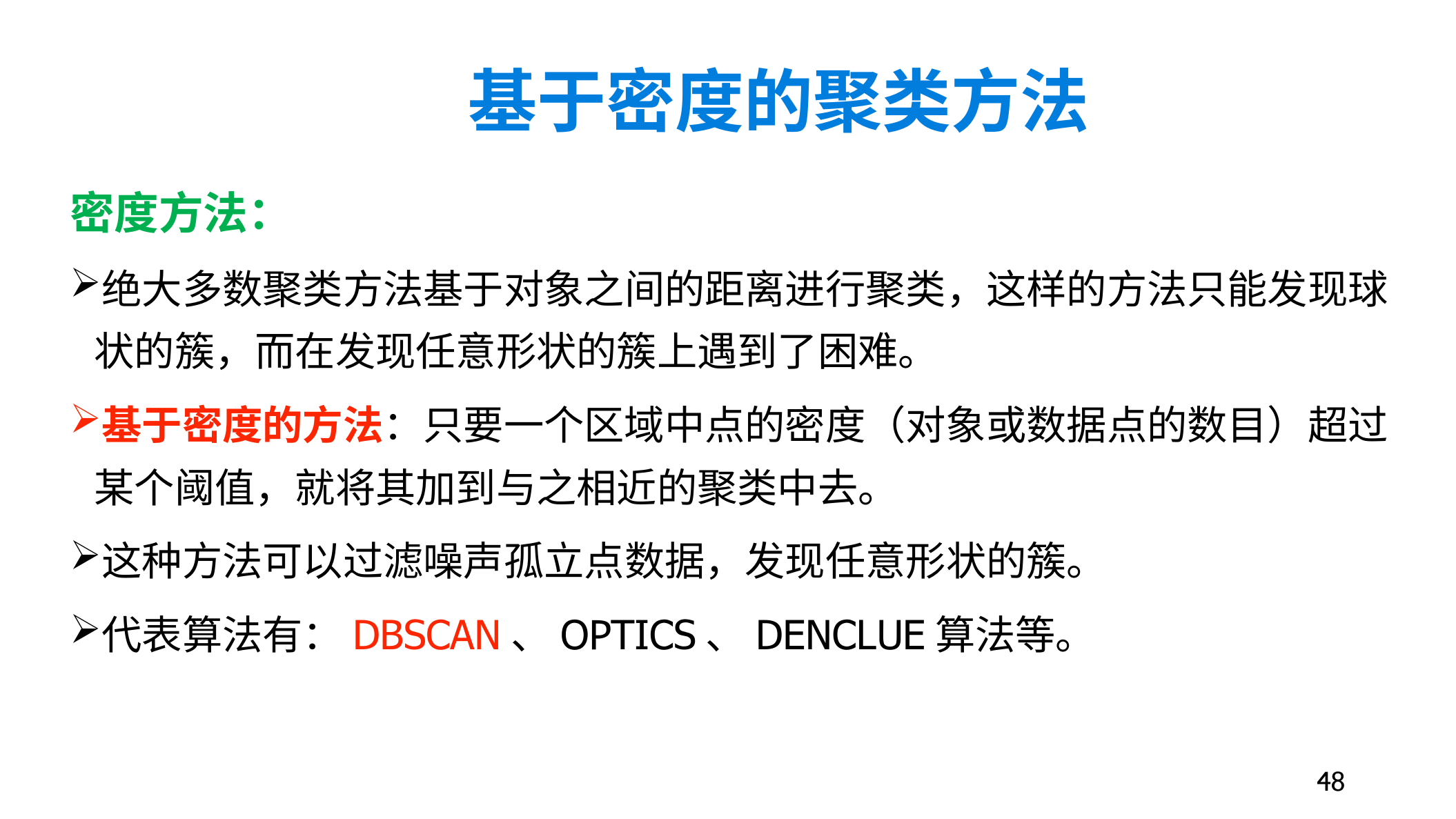

基于密度的聚类方法
密度方法：
绝大多数聚类方法基于对象之间的距离进行聚类，这样的方法只能发现球状的簇，而在发现任意形状的簇上遇到了困难。
基于密度的方法：只要一个区域中点的密度（对象或数据点的数目）超过某个阈值，就将其加到与之相近的聚类中去。
这种方法可以过滤噪声孤立点数据，发现任意形状的簇。
代表算法有：DBSCAN、OPTICS、DENCLUE算法等。
48